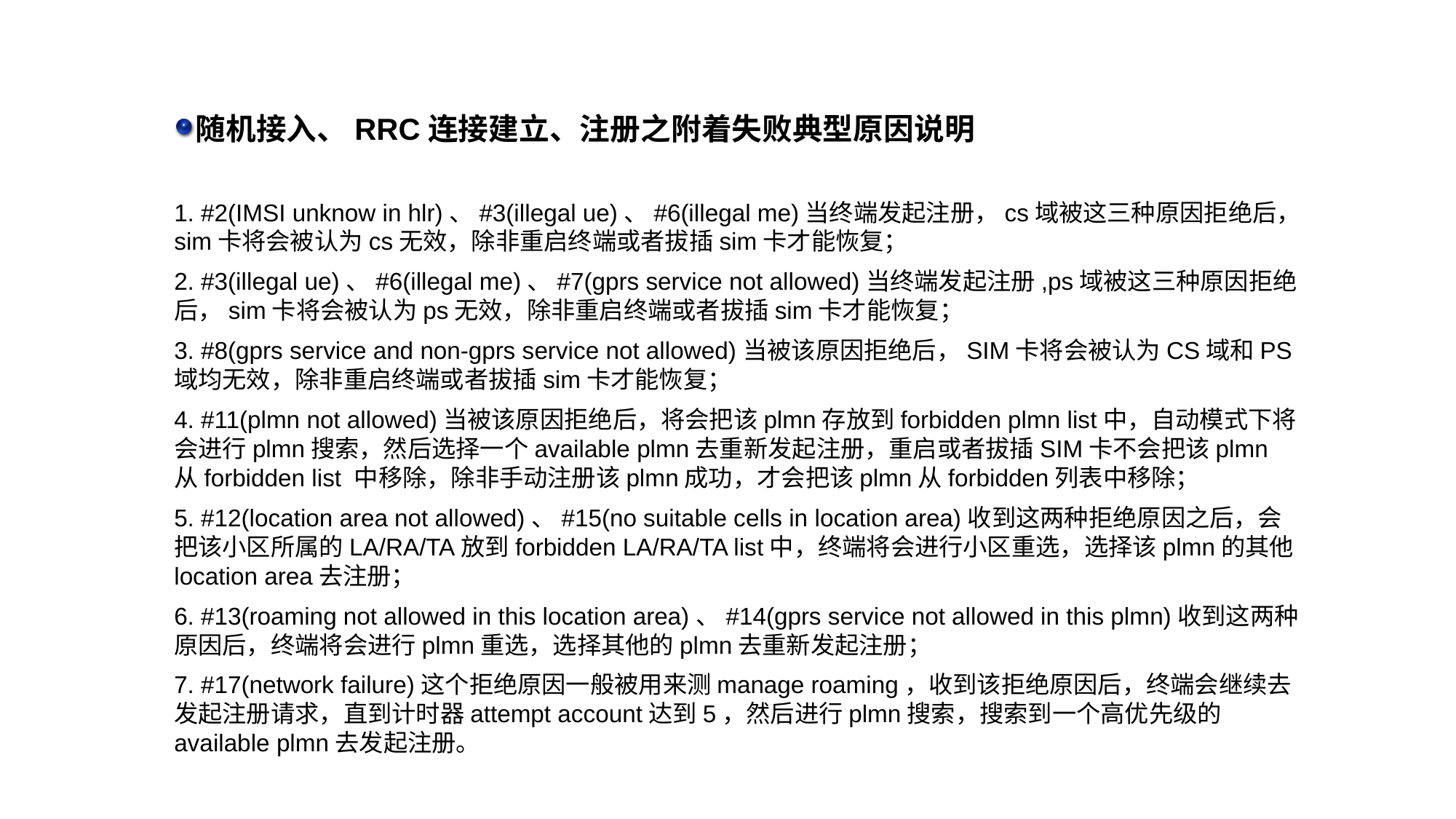

随机接入、RRC连接建立、注册之附着失败典型原因说明

1. #2(IMSI unknow in hlr)、#3(illegal ue)、#6(illegal me)当终端发起注册，cs域被这三种原因拒绝后，sim卡将会被认为cs无效，除非重启终端或者拔插sim卡才能恢复；
2. #3(illegal ue)、#6(illegal me)、#7(gprs service not allowed)当终端发起注册,ps域被这三种原因拒绝后，sim卡将会被认为ps无效，除非重启终端或者拔插sim卡才能恢复；
3. #8(gprs service and non-gprs service not allowed)当被该原因拒绝后，SIM卡将会被认为CS域和PS域均无效，除非重启终端或者拔插sim卡才能恢复；
4. #11(plmn not allowed)当被该原因拒绝后，将会把该plmn存放到forbidden plmn list中，自动模式下将会进行plmn搜索，然后选择一个available plmn去重新发起注册，重启或者拔插SIM卡不会把该plmn 从forbidden list 中移除，除非手动注册该plmn成功，才会把该plmn从forbidden列表中移除；
5. #12(location area not allowed)、#15(no suitable cells in location area)收到这两种拒绝原因之后，会把该小区所属的LA/RA/TA放到forbidden LA/RA/TA list中，终端将会进行小区重选，选择该plmn的其他location area去注册；
6. #13(roaming not allowed in this location area)、#14(gprs service not allowed in this plmn)收到这两种原因后，终端将会进行plmn重选，选择其他的plmn去重新发起注册；
7. #17(network failure)这个拒绝原因一般被用来测manage roaming，收到该拒绝原因后，终端会继续去发起注册请求，直到计时器attempt account达到5，然后进行plmn搜索，搜索到一个高优先级的available plmn去发起注册。